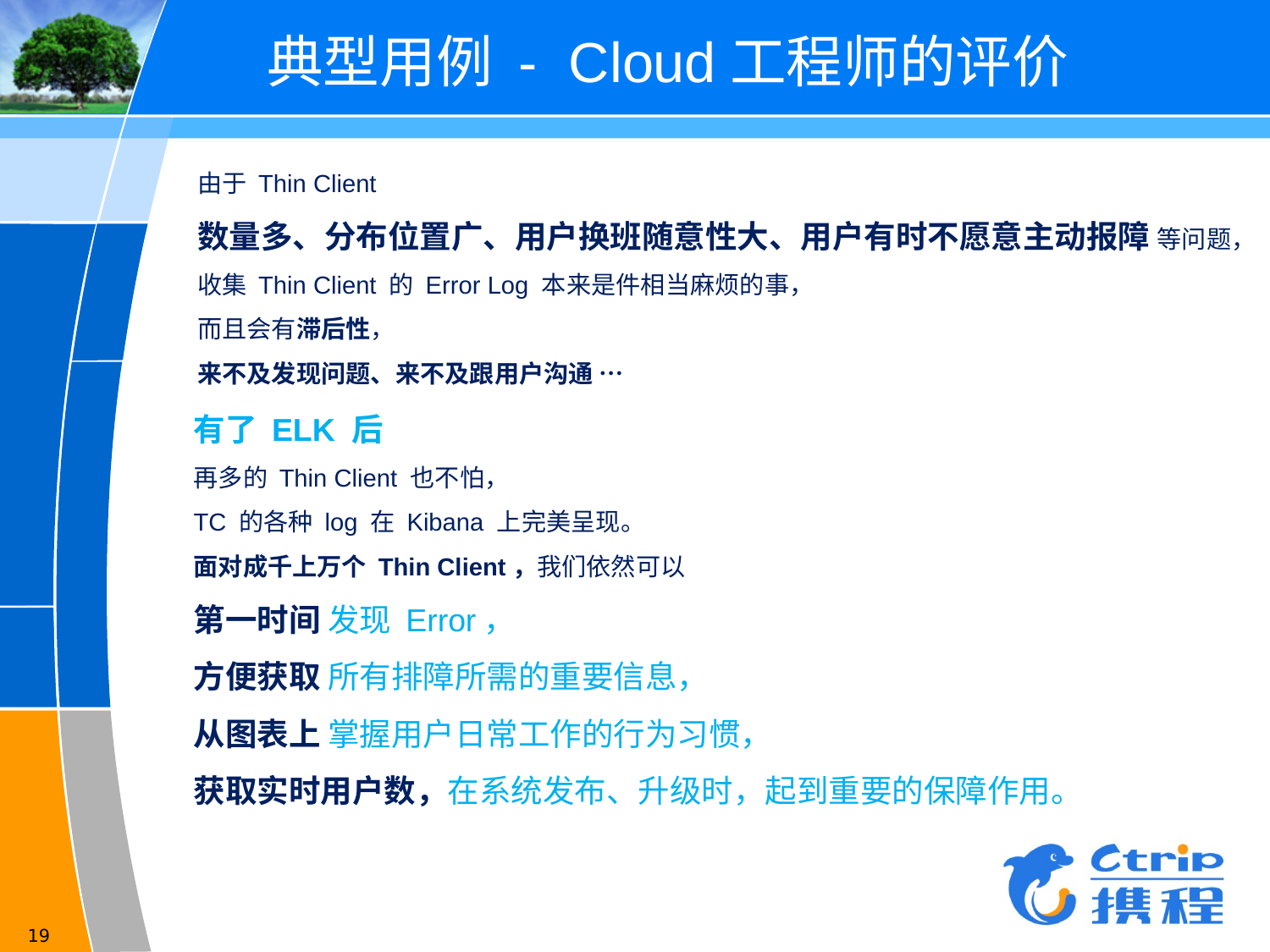

# 典型用例 -  Cloud工程师的评价
由于 Thin Client
数量多、分布位置广、用户换班随意性大、用户有时不愿意主动报障 等问题，
收集 Thin Client 的 Error Log 本来是件相当麻烦的事，
而且会有滞后性，
来不及发现问题、来不及跟用户沟通 …

有了 ELK 后
再多的 Thin Client 也不怕，
TC 的各种 log 在 Kibana 上完美呈现。
面对成千上万个 Thin Client，我们依然可以
第一时间 发现 Error，
方便获取 所有排障所需的重要信息，
从图表上 掌握用户日常工作的行为习惯，
获取实时用户数，在系统发布、升级时，起到重要的保障作用。

19